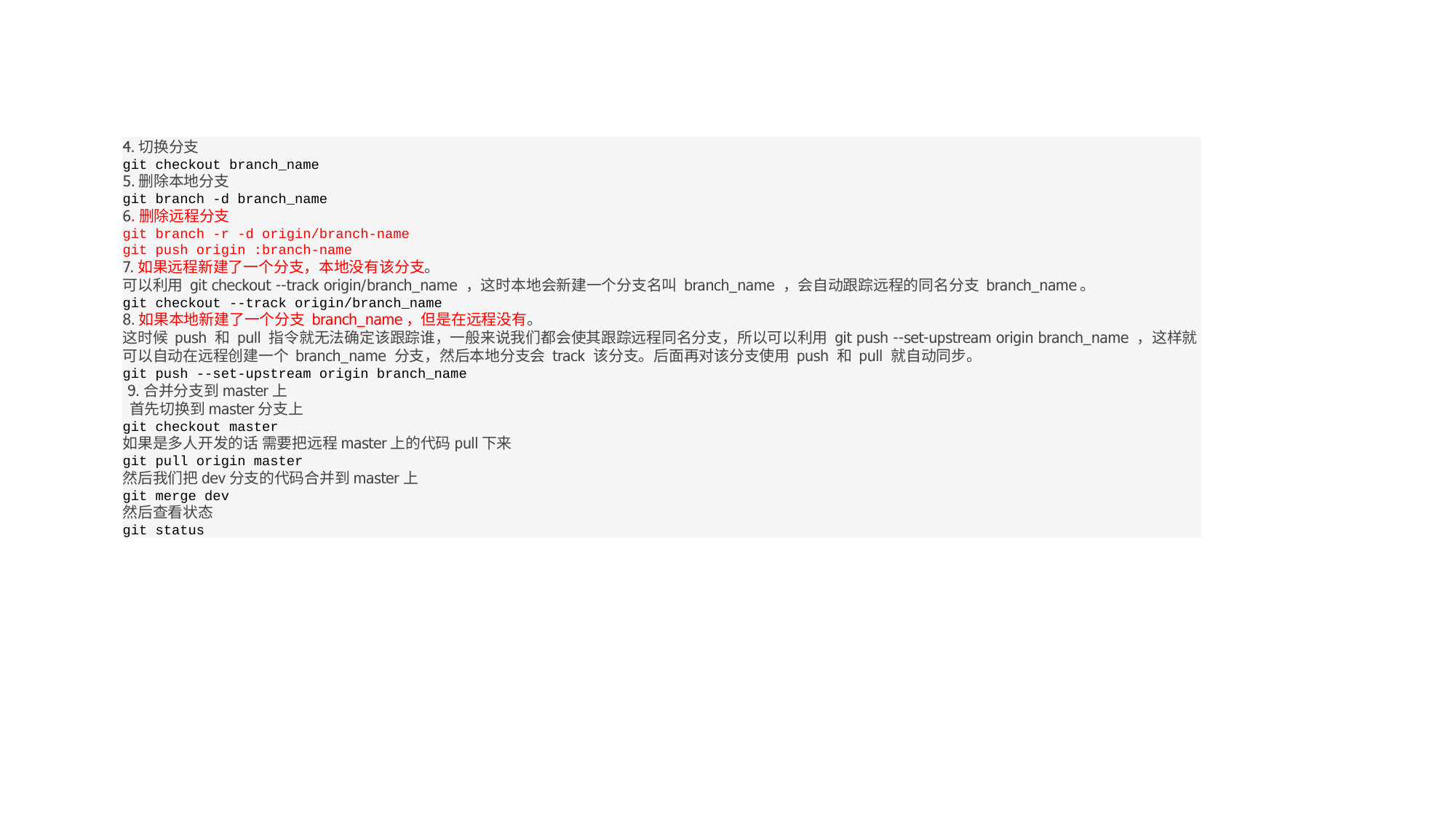

4.切换分支
git checkout branch_name
5.删除本地分支
git branch -d branch_name
6.删除远程分支
git branch -r -d origin/branch-name
git push origin :branch-name
7.如果远程新建了一个分支，本地没有该分支。
可以利用 git checkout --track origin/branch_name ，这时本地会新建一个分支名叫 branch_name ，会自动跟踪远程的同名分支 branch_name。
git checkout --track origin/branch_name
8.如果本地新建了一个分支 branch_name，但是在远程没有。
这时候 push 和 pull 指令就无法确定该跟踪谁，一般来说我们都会使其跟踪远程同名分支，所以可以利用 git push --set-upstream origin branch_name ，这样就可以自动在远程创建一个 branch_name 分支，然后本地分支会 track 该分支。后面再对该分支使用 push 和 pull 就自动同步。
git push --set-upstream origin branch_name
 9.合并分支到master上
 首先切换到master分支上
git checkout master
如果是多人开发的话 需要把远程master上的代码pull下来
git pull origin master
然后我们把dev分支的代码合并到master上
git merge dev
然后查看状态
git status